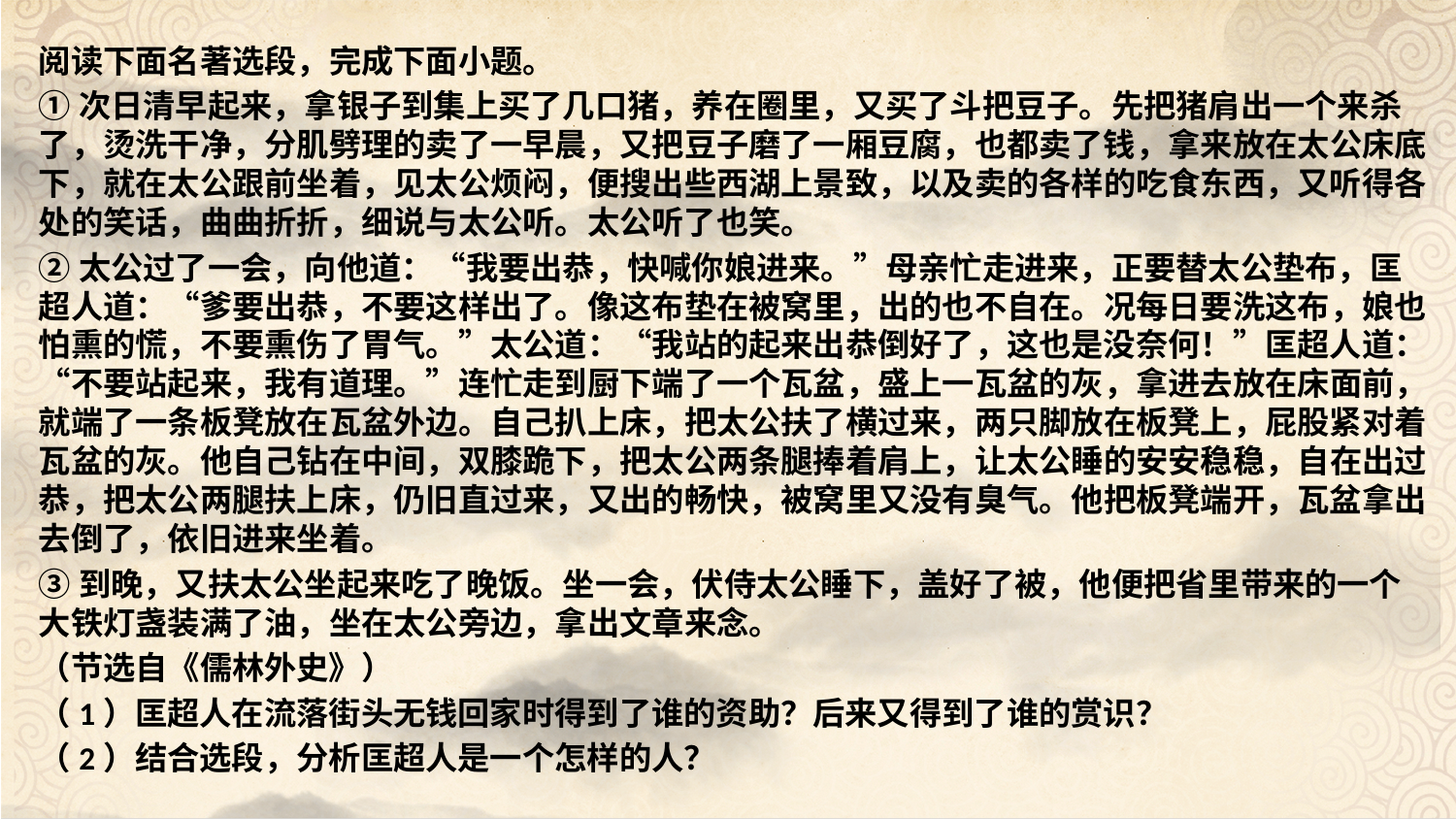

阅读下面名著选段，完成下面小题。
①次日清早起来，拿银子到集上买了几口猪，养在圈里，又买了斗把豆子。先把猪肩出一个来杀了，烫洗干净，分肌劈理的卖了一早晨，又把豆子磨了一厢豆腐，也都卖了钱，拿来放在太公床底下，就在太公跟前坐着，见太公烦闷，便搜出些西湖上景致，以及卖的各样的吃食东西，又听得各处的笑话，曲曲折折，细说与太公听。太公听了也笑。
②太公过了一会，向他道：“我要出恭，快喊你娘进来。”母亲忙走进来，正要替太公垫布，匡超人道：“爹要出恭，不要这样出了。像这布垫在被窝里，出的也不自在。况每日要洗这布，娘也怕熏的慌，不要熏伤了胃气。”太公道：“我站的起来出恭倒好了，这也是没奈何！”匡超人道：“不要站起来，我有道理。”连忙走到厨下端了一个瓦盆，盛上一瓦盆的灰，拿进去放在床面前，就端了一条板凳放在瓦盆外边。自己扒上床，把太公扶了横过来，两只脚放在板凳上，屁股紧对着瓦盆的灰。他自己钻在中间，双膝跪下，把太公两条腿捧着肩上，让太公睡的安安稳稳，自在出过恭，把太公两腿扶上床，仍旧直过来，又出的畅快，被窝里又没有臭气。他把板凳端开，瓦盆拿出去倒了，依旧进来坐着。
③到晚，又扶太公坐起来吃了晚饭。坐一会，伏侍太公睡下，盖好了被，他便把省里带来的一个大铁灯盏装满了油，坐在太公旁边，拿出文章来念。
（节选自《儒林外史》）
（1）匡超人在流落街头无钱回家时得到了谁的资助？后来又得到了谁的赏识？
（2）结合选段，分析匡超人是一个怎样的人？